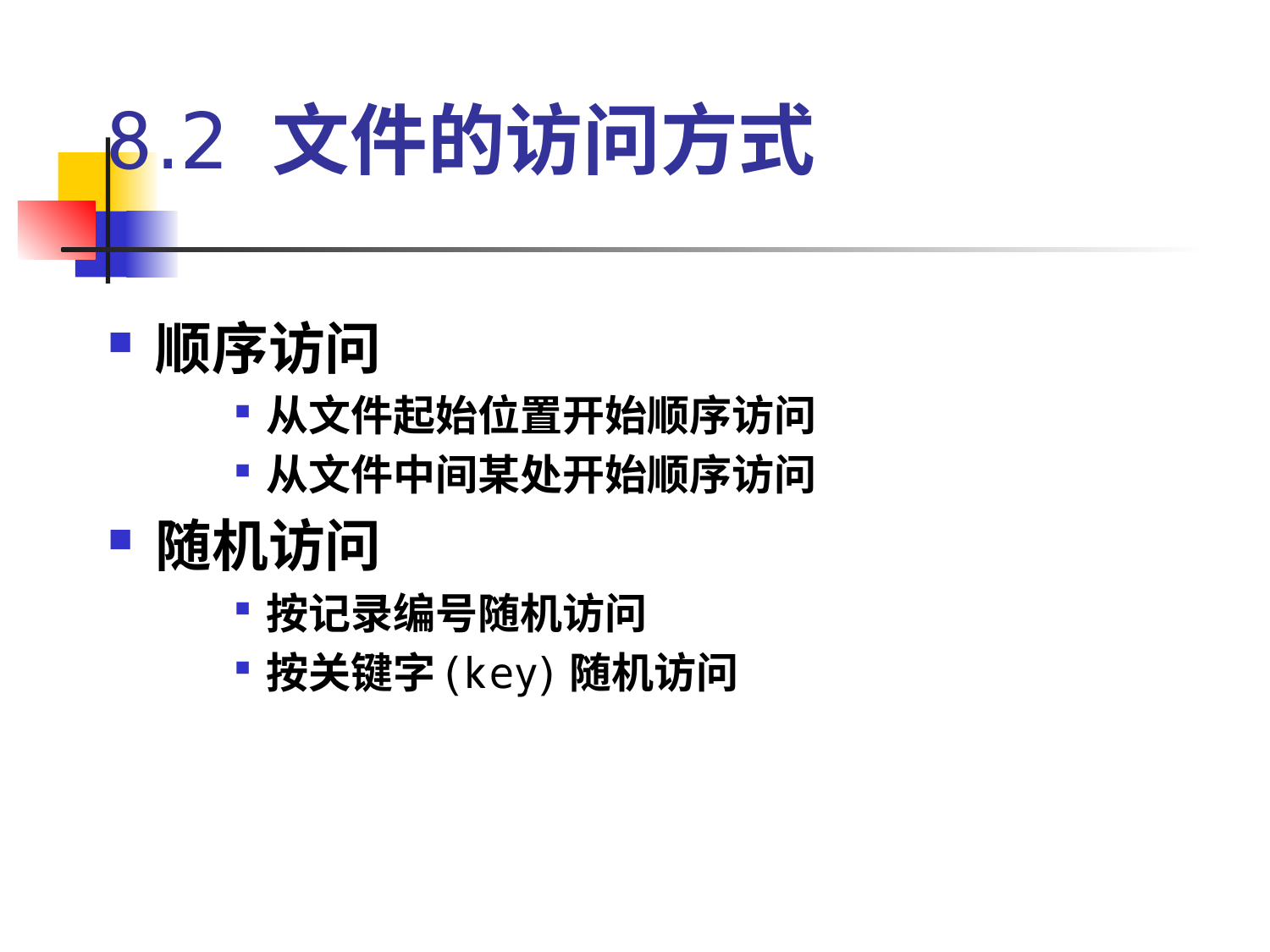

# 8.2 文件的访问方式
顺序访问
从文件起始位置开始顺序访问
从文件中间某处开始顺序访问
随机访问
按记录编号随机访问
按关键字(key)随机访问